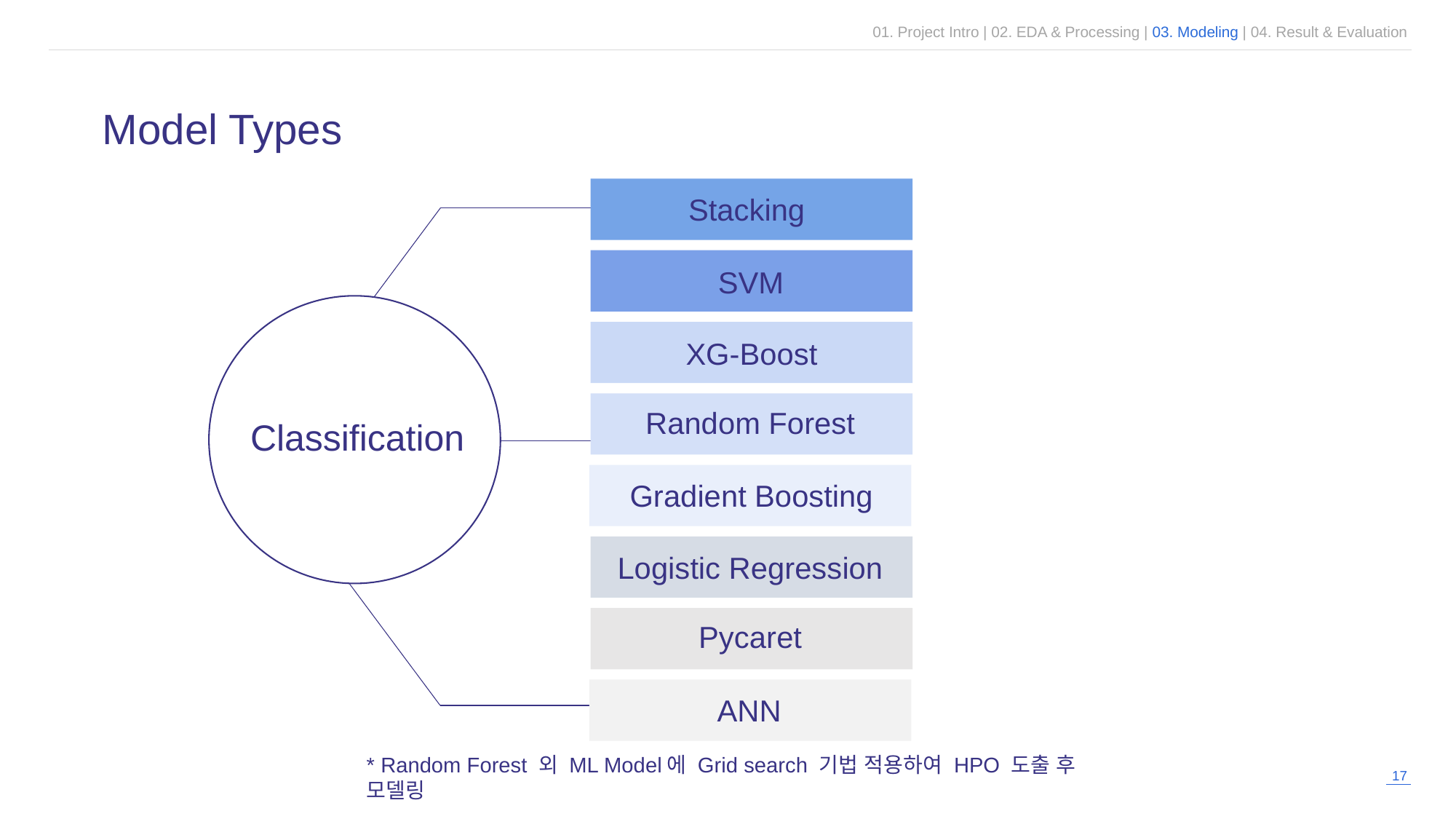

01. Project Intro | 02. EDA & Processing | 03. Modeling | 04. Result & Evaluation

Model Types

Stacking

SVM

XG-Boost

Random Forest
Classification

Gradient Boosting

Logistic Regression

Pycaret

ANN
* Random Forest 외 ML Model에 Grid search 기법 적용하여 HPO 도출 후 모델링
17